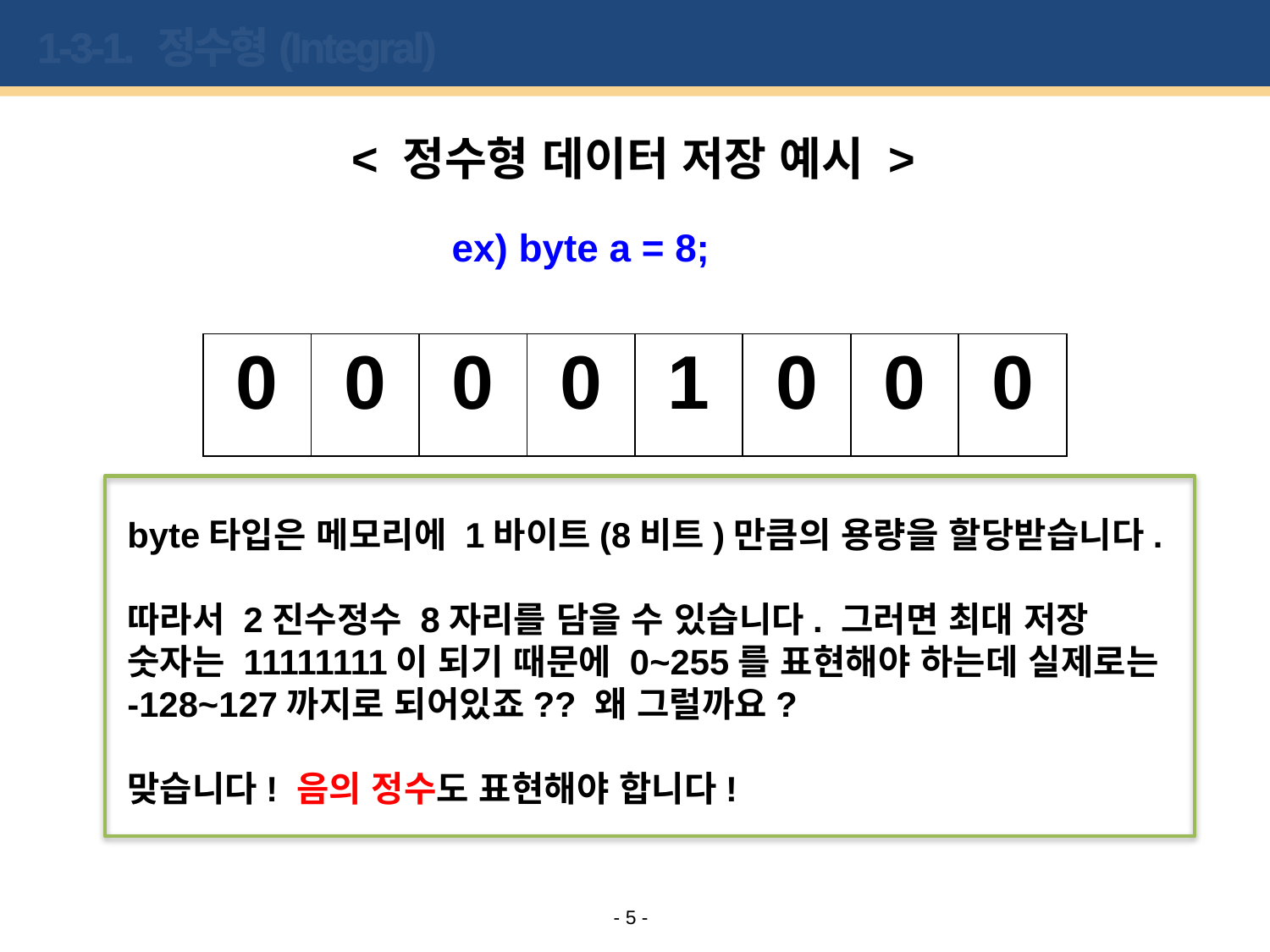

# 1-3-1. 정수형(Integral)
          < 정수형 데이터 저장 예시 >

   ex) byte a = 8;
| 0 | 0 | 0 | 0 | 1 | 0 | 0 | 0 |
| --- | --- | --- | --- | --- | --- | --- | --- |

byte타입은 메모리에 1바이트(8비트)만큼의 용량을 할당받습니다.

따라서 2진수정수 8자리를 담을 수 있습니다. 그러면 최대 저장 숫자는 11111111이 되기 때문에 0~255를 표현해야 하는데 실제로는 -128~127까지로 되어있죠?? 왜 그럴까요?

맞습니다! 음의 정수도 표현해야 합니다!